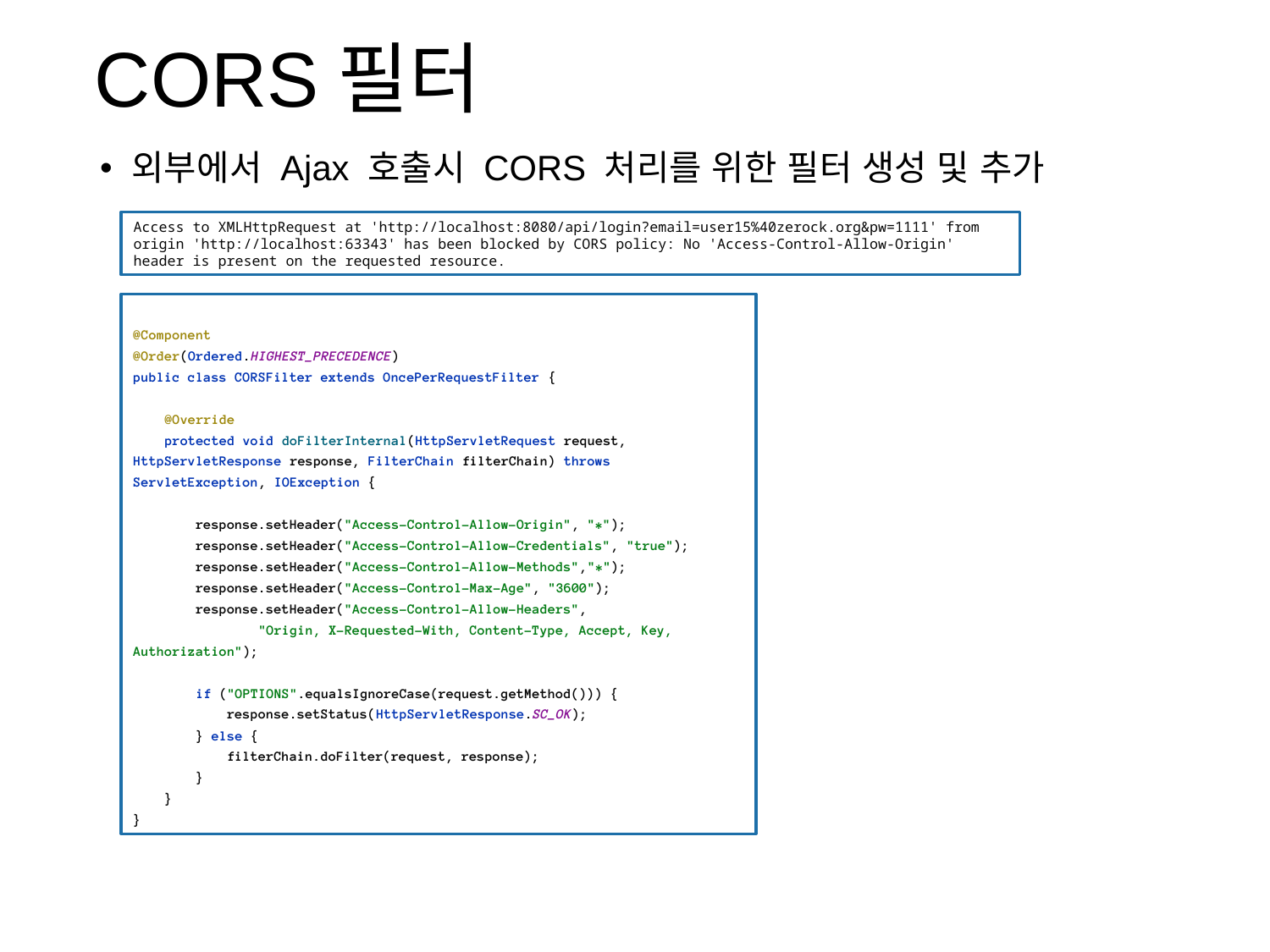

# CORS필터
외부에서 Ajax 호출시 CORS 처리를 위한 필터 생성 및 추가
Access to XMLHttpRequest at 'http://localhost:8080/api/login?email=user15%40zerock.org&pw=1111' from origin 'http://localhost:63343' has been blocked by CORS policy: No 'Access-Control-Allow-Origin' header is present on the requested resource.
@Component
@Order(Ordered.HIGHEST_PRECEDENCE)
public class CORSFilter extends OncePerRequestFilter {
    @Override
    protected void doFilterInternal(HttpServletRequest request, HttpServletResponse response, FilterChain filterChain) throws ServletException, IOException {
        response.setHeader("Access-Control-Allow-Origin", "*");
        response.setHeader("Access-Control-Allow-Credentials", "true");
        response.setHeader("Access-Control-Allow-Methods","*");
        response.setHeader("Access-Control-Max-Age", "3600");
        response.setHeader("Access-Control-Allow-Headers",
                "Origin, X-Requested-With, Content-Type, Accept, Key, Authorization");
        if ("OPTIONS".equalsIgnoreCase(request.getMethod())) {
            response.setStatus(HttpServletResponse.SC_OK);
        } else {
            filterChain.doFilter(request, response);
        }
    }
}